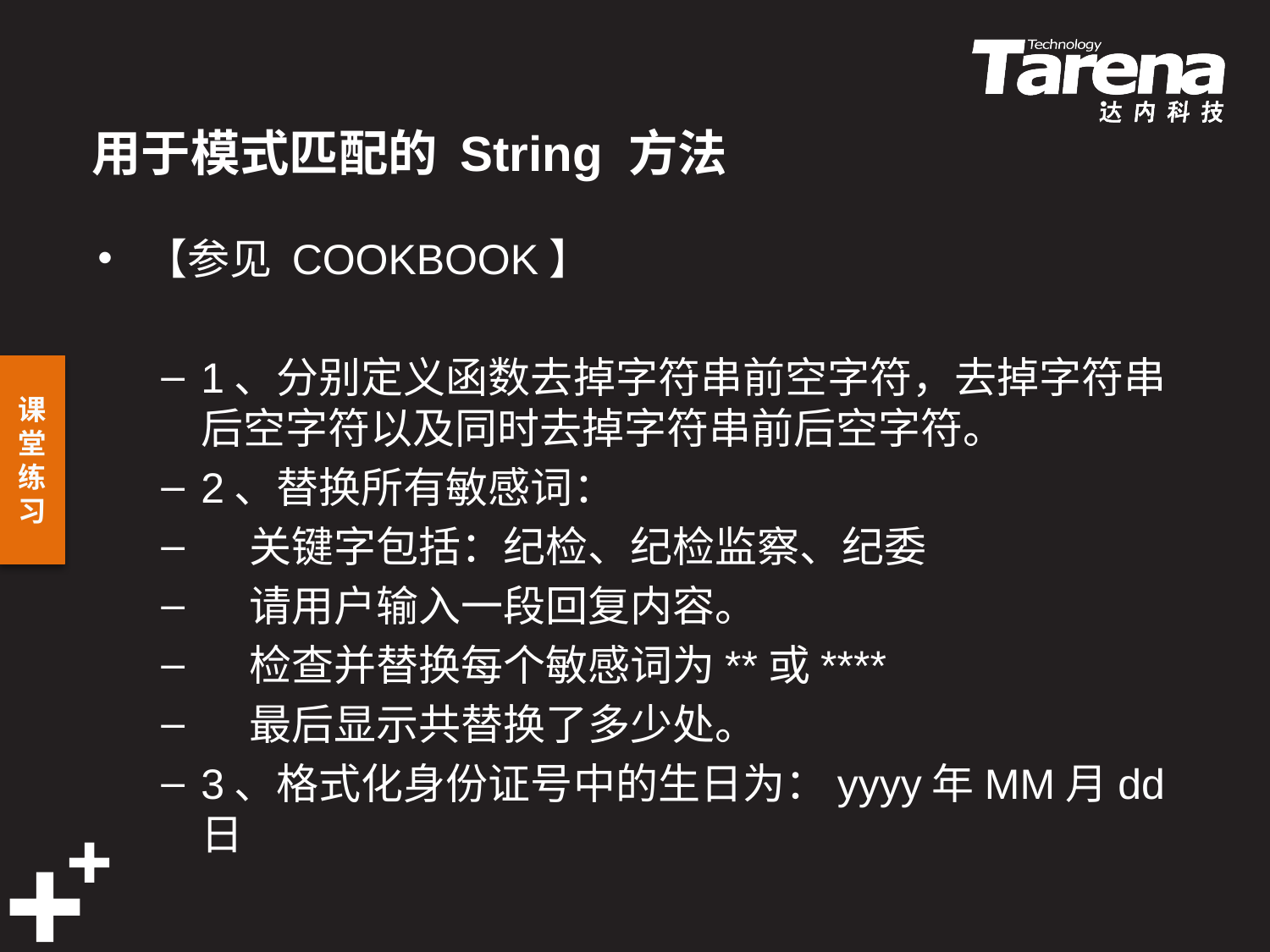

# 用于模式匹配的 String 方法
【参见 COOKBOOK】

1、分别定义函数去掉字符串前空字符，去掉字符串后空字符以及同时去掉字符串前后空字符。
2、替换所有敏感词：
    关键字包括：纪检、纪检监察、纪委
    请用户输入一段回复内容。
    检查并替换每个敏感词为**或****
    最后显示共替换了多少处。
3、格式化身份证号中的生日为：yyyy年MM月dd日